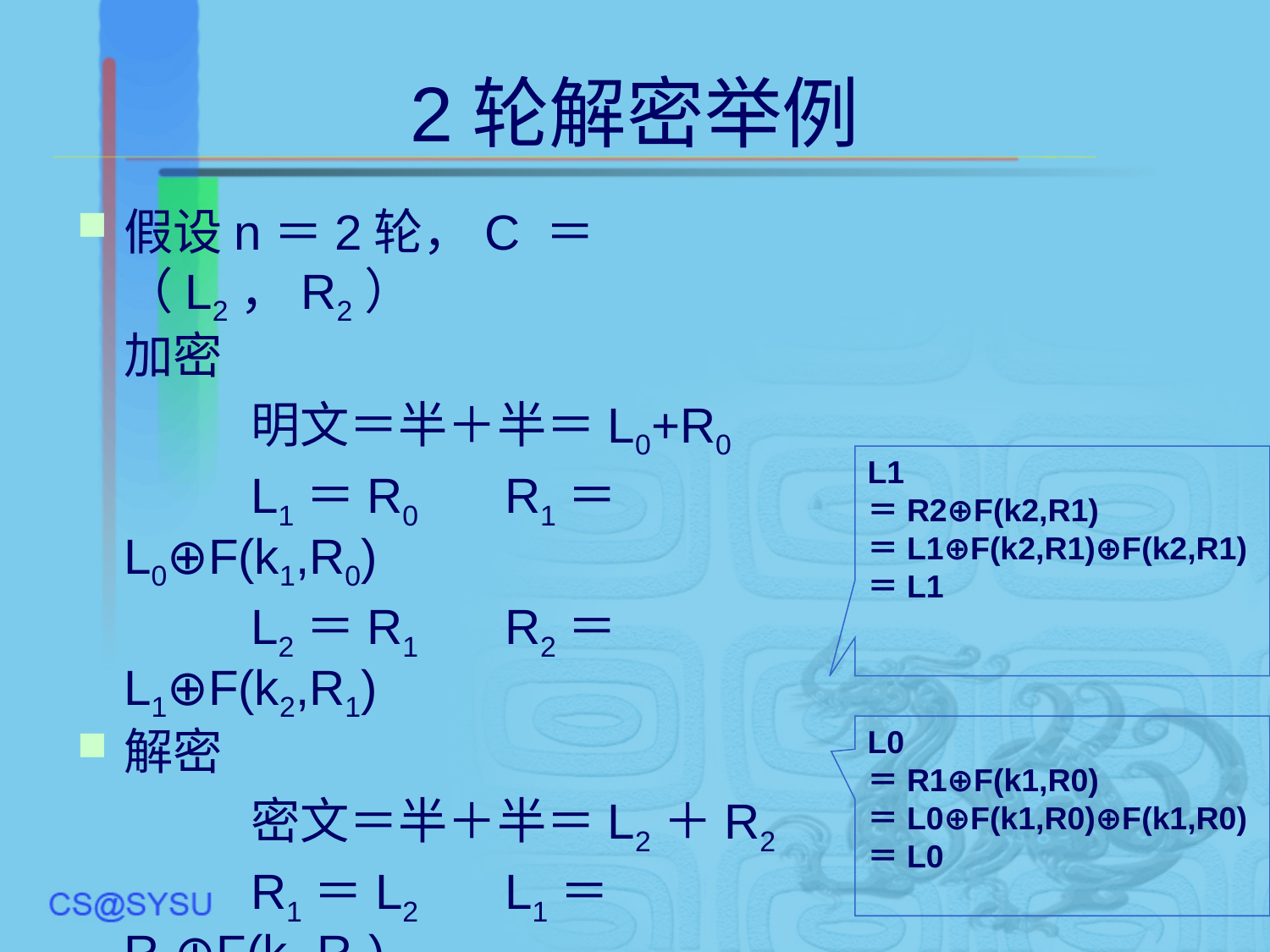

# 2轮解密举例
假设n＝2轮，C ＝（L2，R2）
	加密
		明文＝半＋半＝L0+R0
		L1＝R0 	R1＝L0⊕F(k1,R0)
		L2＝R1	R2＝L1⊕F(k2,R1)
解密
		密文＝半＋半＝L2＋R2
		R1＝L2	L1＝R2⊕F(k2,R1)
		R0＝L1	L0＝R1⊕F(k1,R0)
		明文＝L0＋R0
L1
＝R2⊕F(k2,R1)
＝L1⊕F(k2,R1)⊕F(k2,R1)
＝L1
L0
＝R1⊕F(k1,R0)
＝L0⊕F(k1,R0)⊕F(k1,R0)
＝L0